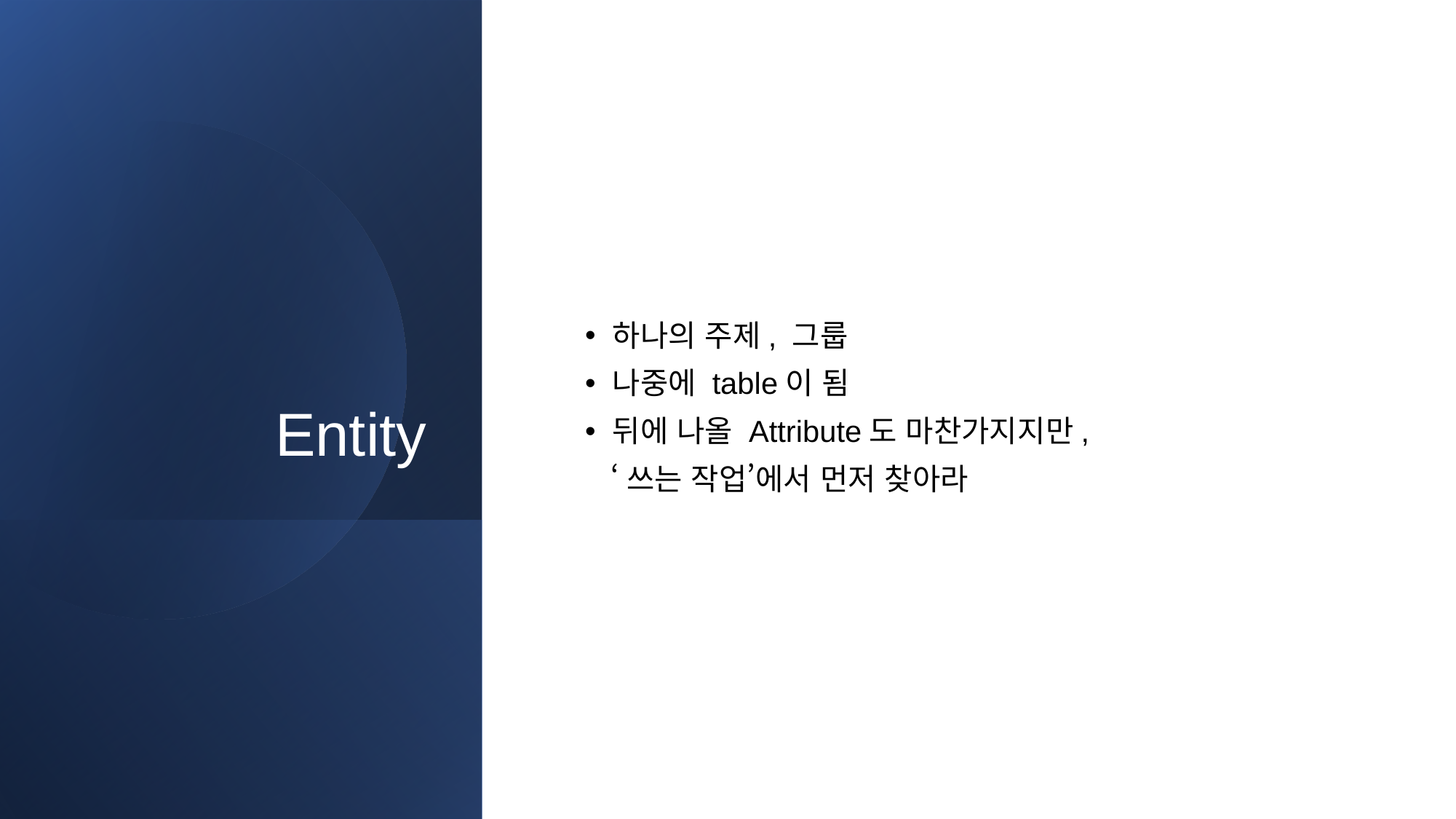

# Entity
하나의 주제, 그룹
나중에 table이 됨
뒤에 나올 Attribute도 마찬가지지만,
   ‘쓰는 작업’에서 먼저 찾아라